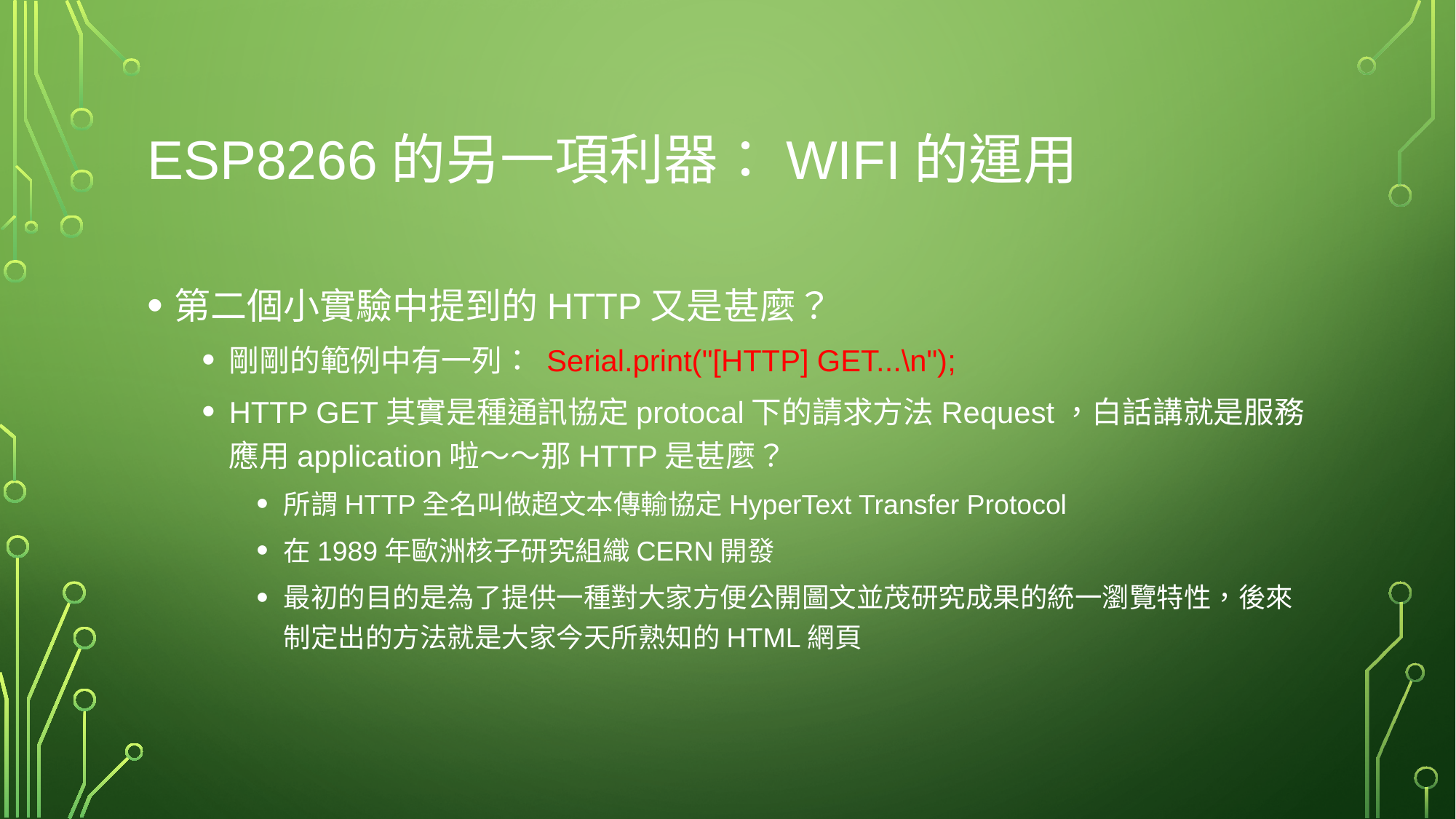

# ESP8266的另一項利器：WiFi的運用
第二個小實驗中提到的HTTP又是甚麼？
剛剛的範例中有一列： Serial.print("[HTTP] GET...\n");
HTTP GET其實是種通訊協定protocal下的請求方法Request，白話講就是服務應用application啦～～那HTTP是甚麼？
所謂HTTP全名叫做超文本傳輸協定HyperText Transfer Protocol
在1989年歐洲核子研究組織CERN開發
最初的目的是為了提供一種對大家方便公開圖文並茂研究成果的統一瀏覽特性，後來制定出的方法就是大家今天所熟知的HTML網頁